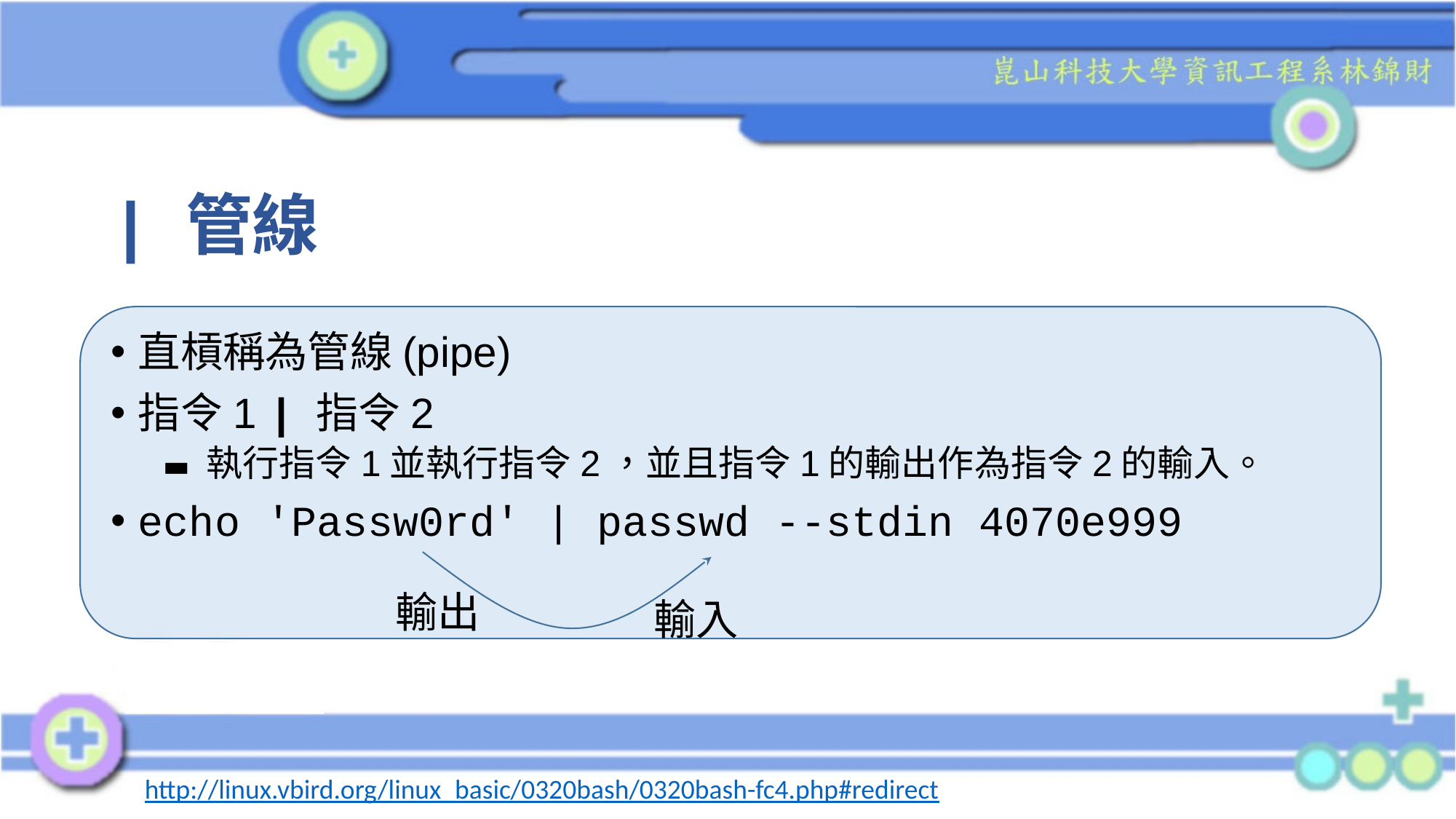

# | 管線

直槓稱為管線(pipe)
指令1 | 指令2
執行指令1並執行指令2，並且指令1的輸出作為指令2的輸入。
echo 'Passw0rd' | passwd --stdin 4070e999

輸出
輸入
http://linux.vbird.org/linux_basic/0320bash/0320bash-fc4.php#redirect